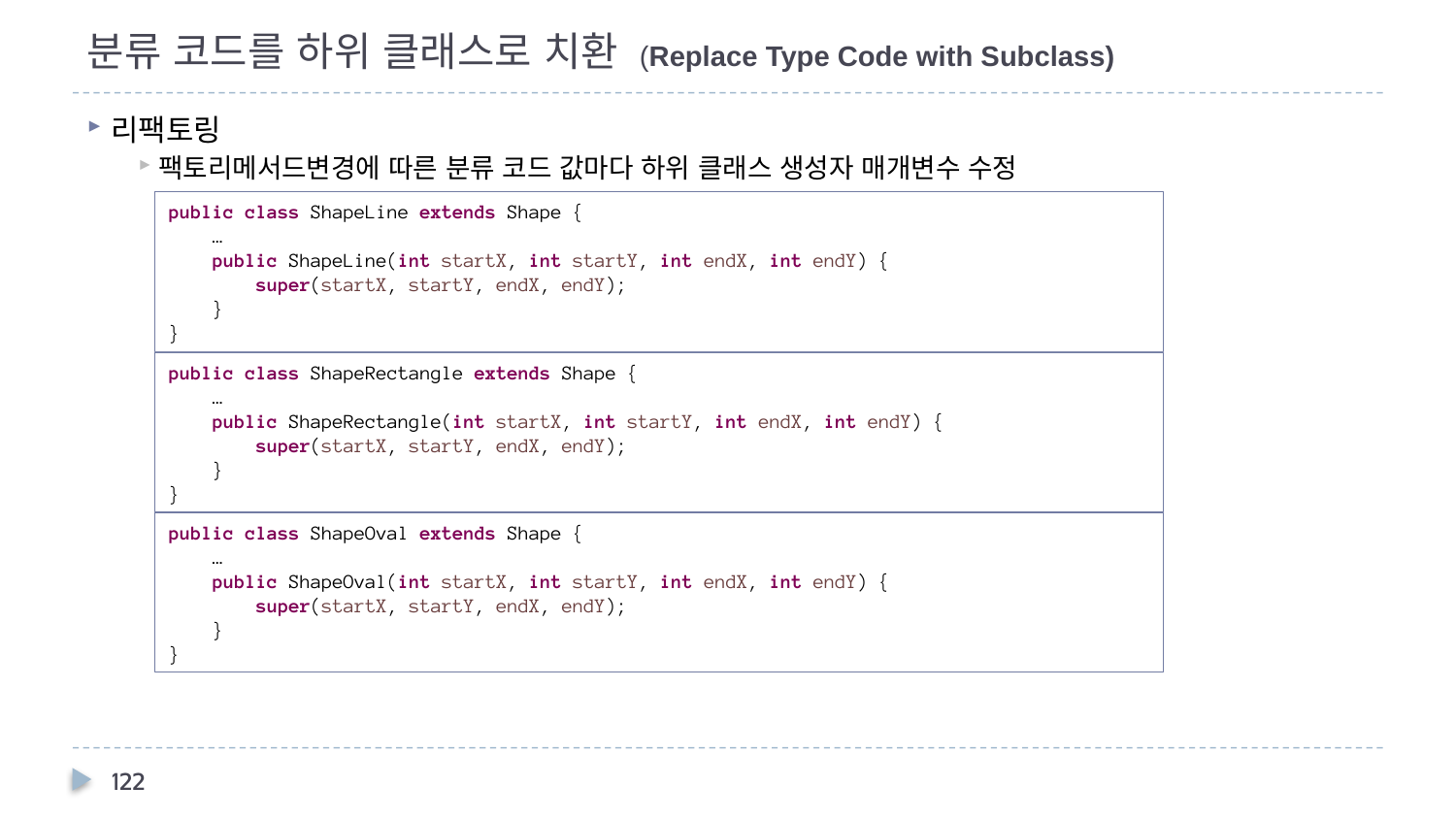

# 분류 코드를 하위 클래스로 치환 (Replace Type Code with Subclass)
리팩토링
팩토리메서드변경에 따른 분류 코드 값마다 하위 클래스 생성자 매개변수 수정
public class ShapeLine extends Shape {
    …
    public ShapeLine(int startX, int startY, int endX, int endY) {
        super(startX, startY, endX, endY);
    }
}
public class ShapeRectangle extends Shape {
    …
    public ShapeRectangle(int startX, int startY, int endX, int endY) {
        super(startX, startY, endX, endY);
    }
}
public class ShapeOval extends Shape {
    …
    public ShapeOval(int startX, int startY, int endX, int endY) {
        super(startX, startY, endX, endY);
    }
}
122